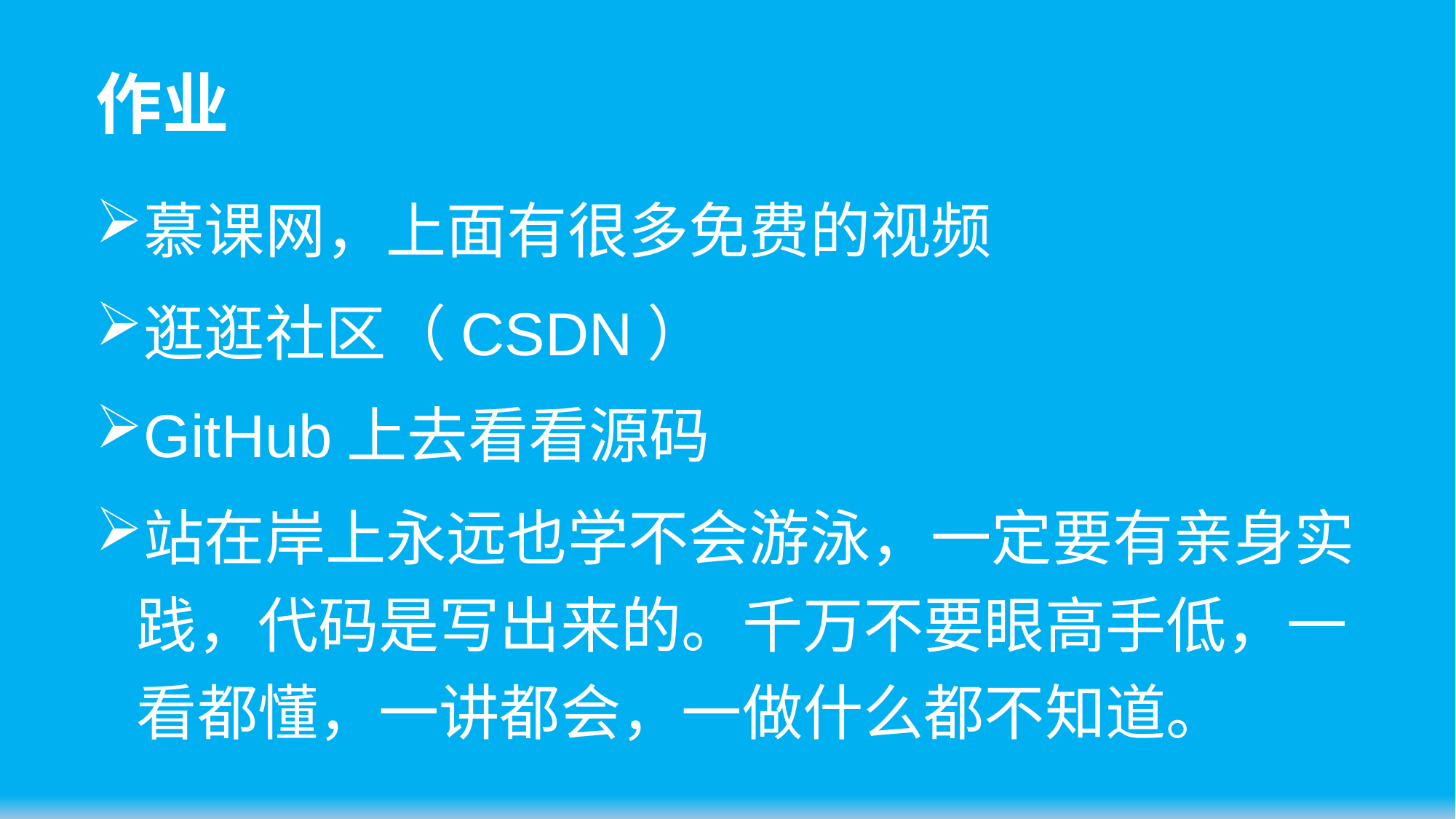

# 作业
慕课网，上面有很多免费的视频
逛逛社区（CSDN）
GitHub上去看看源码
站在岸上永远也学不会游泳，一定要有亲身实践，代码是写出来的。千万不要眼高手低，一看都懂，一讲都会，一做什么都不知道。